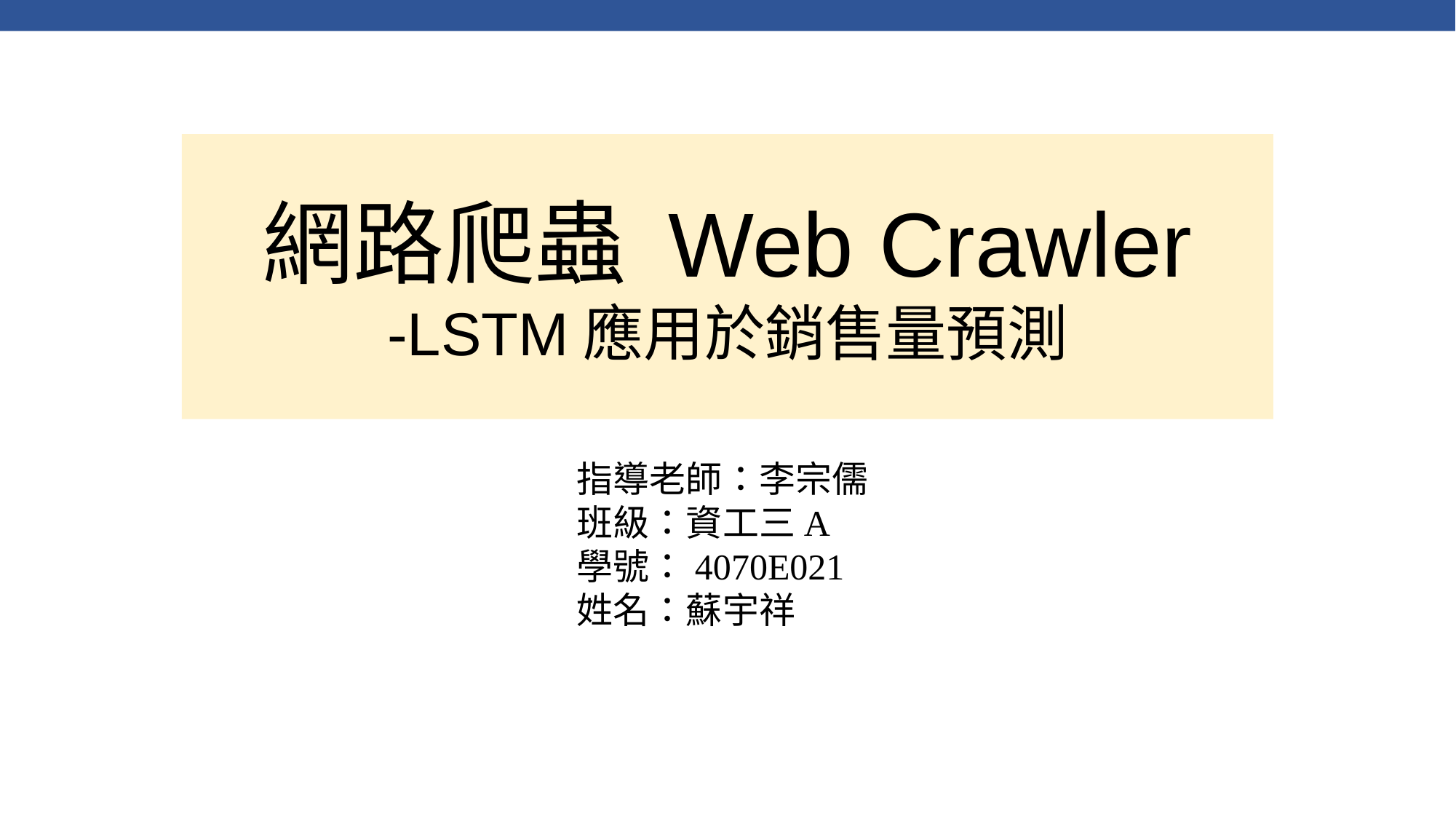

# 網路爬蟲 Web Crawler -LSTM應用於銷售量預測
指導老師：李宗儒
班級：資工三A
學號：4070E021
姓名：蘇宇祥